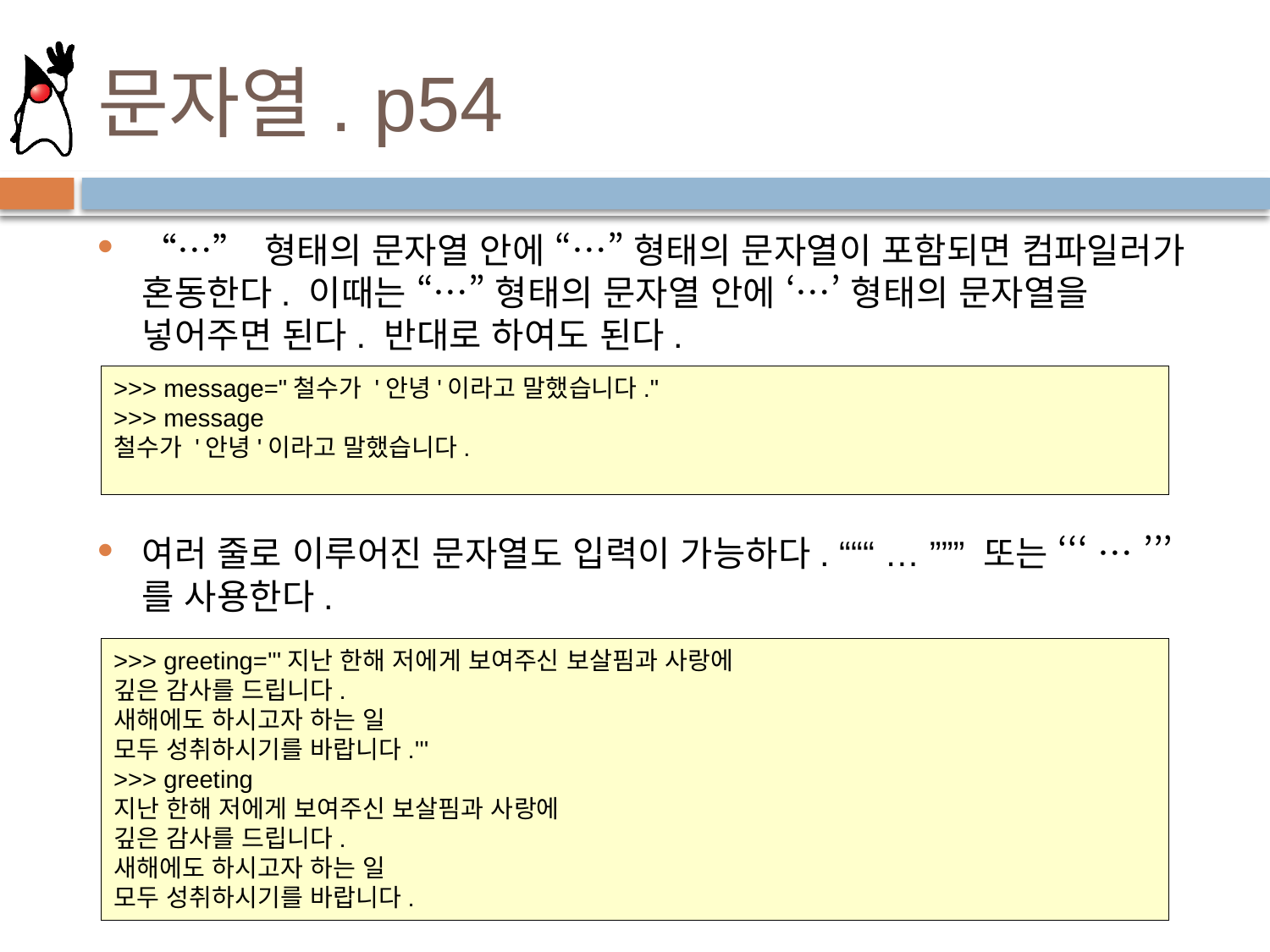

# 문자열. p54
“…” 형태의 문자열 안에 “…” 형태의 문자열이 포함되면 컴파일러가 혼동한다. 이때는 “…” 형태의 문자열 안에 ‘…’ 형태의 문자열을 넣어주면 된다. 반대로 하여도 된다.

여러 줄로 이루어진 문자열도 입력이 가능하다. “““ … ””” 또는 ‘‘‘ … ’’’를 사용한다.
>>> message="철수가 '안녕'이라고 말했습니다."
>>> message
철수가 '안녕'이라고 말했습니다.
>>> greeting='''지난 한해 저에게 보여주신 보살핌과 사랑에
깊은 감사를 드립니다.
새해에도 하시고자 하는 일
모두 성취하시기를 바랍니다.'''
>>> greeting
지난 한해 저에게 보여주신 보살핌과 사랑에
깊은 감사를 드립니다.
새해에도 하시고자 하는 일
모두 성취하시기를 바랍니다.